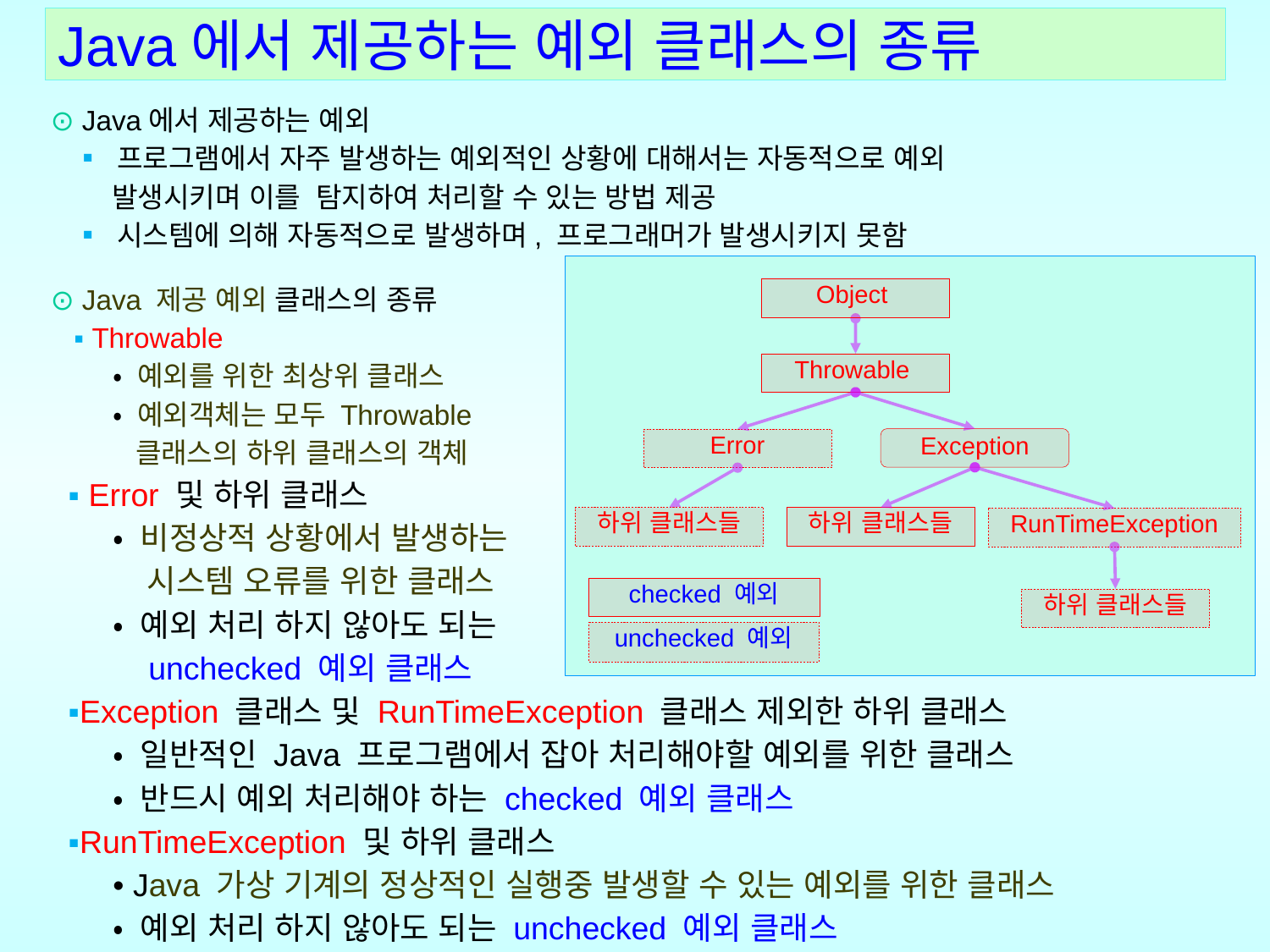

Java에서 제공하는 예외 클래스의 종류
⊙ Java에서 제공하는 예외
   ▪ 프로그램에서 자주 발생하는 예외적인 상황에 대해서는 자동적으로 예외
       발생시키며 이를  탐지하여 처리할 수 있는 방법 제공
   ▪ 시스템에 의해 자동적으로 발생하며, 프로그래머가 발생시키지 못함

⊙ Java 제공 예외 클래스의 종류
   ▪ Throwable
        • 예외를 위한 최상위 클래스
        • 예외객체는 모두 Throwable
          클래스의 하위 클래스의 객체
  ▪ Error 및 하위 클래스
       • 비정상적 상황에서 발생하는
          시스템 오류를 위한 클래스
       • 예외 처리 하지 않아도 되는
           unchecked 예외 클래스
  ▪Exception 클래스 및 RunTimeException 클래스 제외한 하위 클래스
       • 일반적인 Java 프로그램에서 잡아 처리해야할 예외를 위한 클래스
       • 반드시 예외 처리해야 하는 checked 예외 클래스
  ▪RunTimeException 및 하위 클래스
       • Java 가상 기계의 정상적인 실행중 발생할 수 있는 예외를 위한 클래스
       • 예외 처리 하지 않아도 되는 unchecked 예외 클래스

Object
Throwable
Exception
Error
하위 클래스들
하위 클래스들
RunTimeException
checked 예외
하위 클래스들
unchecked 예외